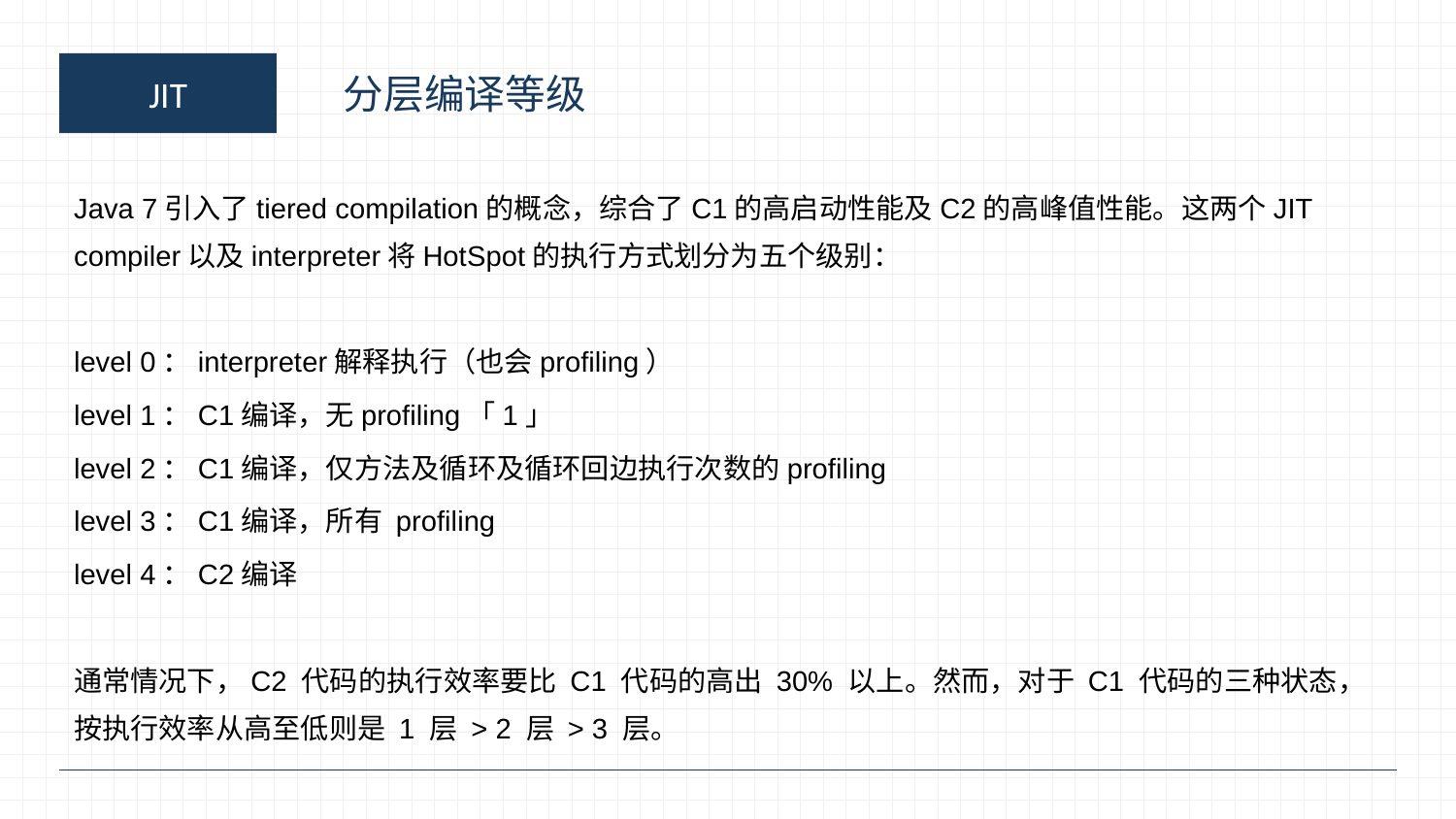

JIT
分层编译等级
Java 7引入了tiered compilation的概念，综合了C1的高启动性能及C2的高峰值性能。这两个JIT compiler以及interpreter将HotSpot的执行方式划分为五个级别：

level 0：interpreter解释执行（也会profiling）
level 1：C1编译，无profiling「1」
level 2：C1编译，仅方法及循环及循环回边执行次数的profiling
level 3：C1编译，所有 profiling
level 4：C2编译

通常情况下，C2 代码的执行效率要比 C1 代码的高出 30% 以上。然而，对于 C1 代码的三种状态，按执行效率从高至低则是 1 层 > 2 层 > 3 层。